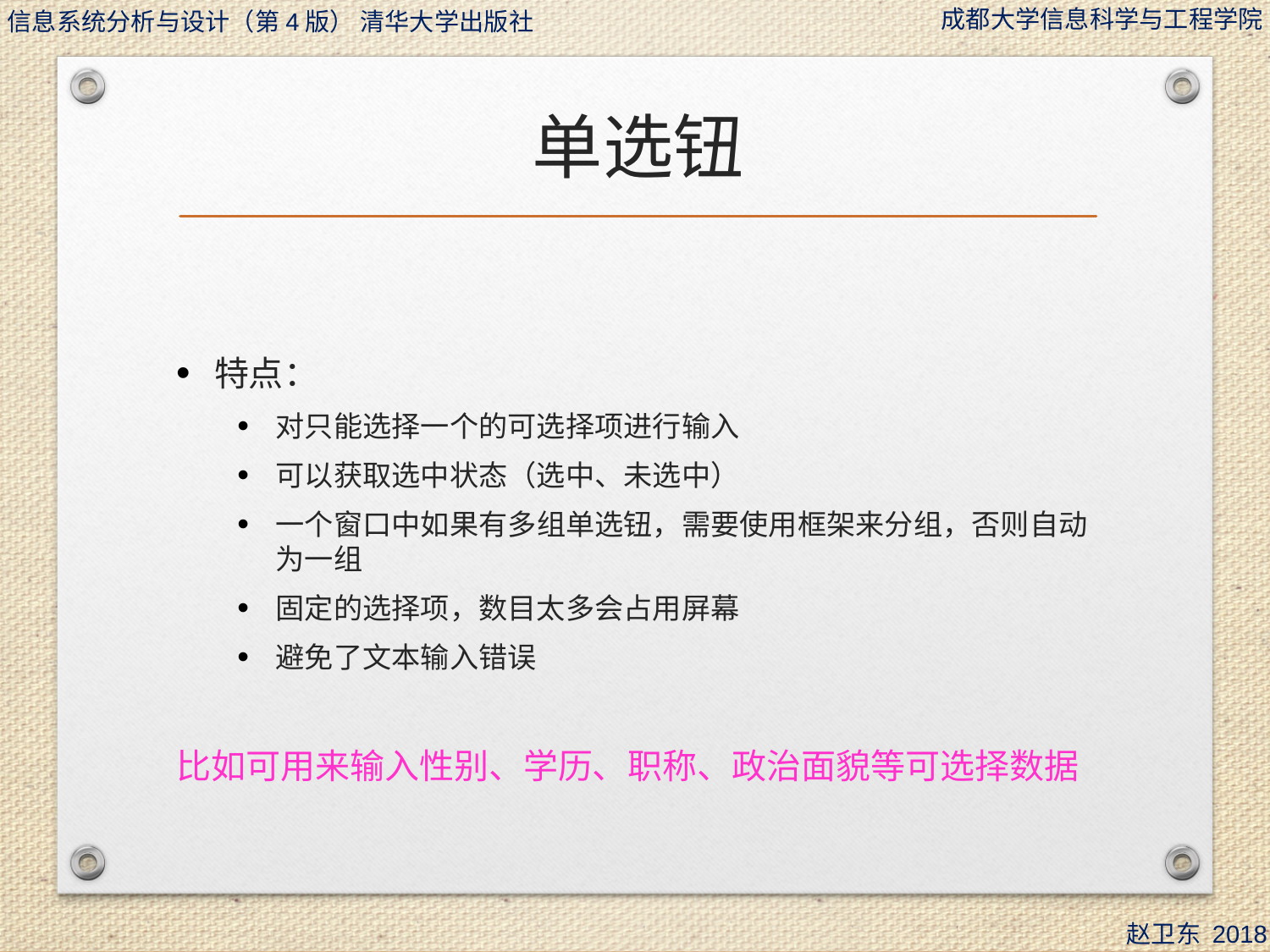

# 单选钮
特点：
对只能选择一个的可选择项进行输入
可以获取选中状态（选中、未选中）
一个窗口中如果有多组单选钮，需要使用框架来分组，否则自动为一组
固定的选择项，数目太多会占用屏幕
避免了文本输入错误

比如可用来输入性别、学历、职称、政治面貌等可选择数据